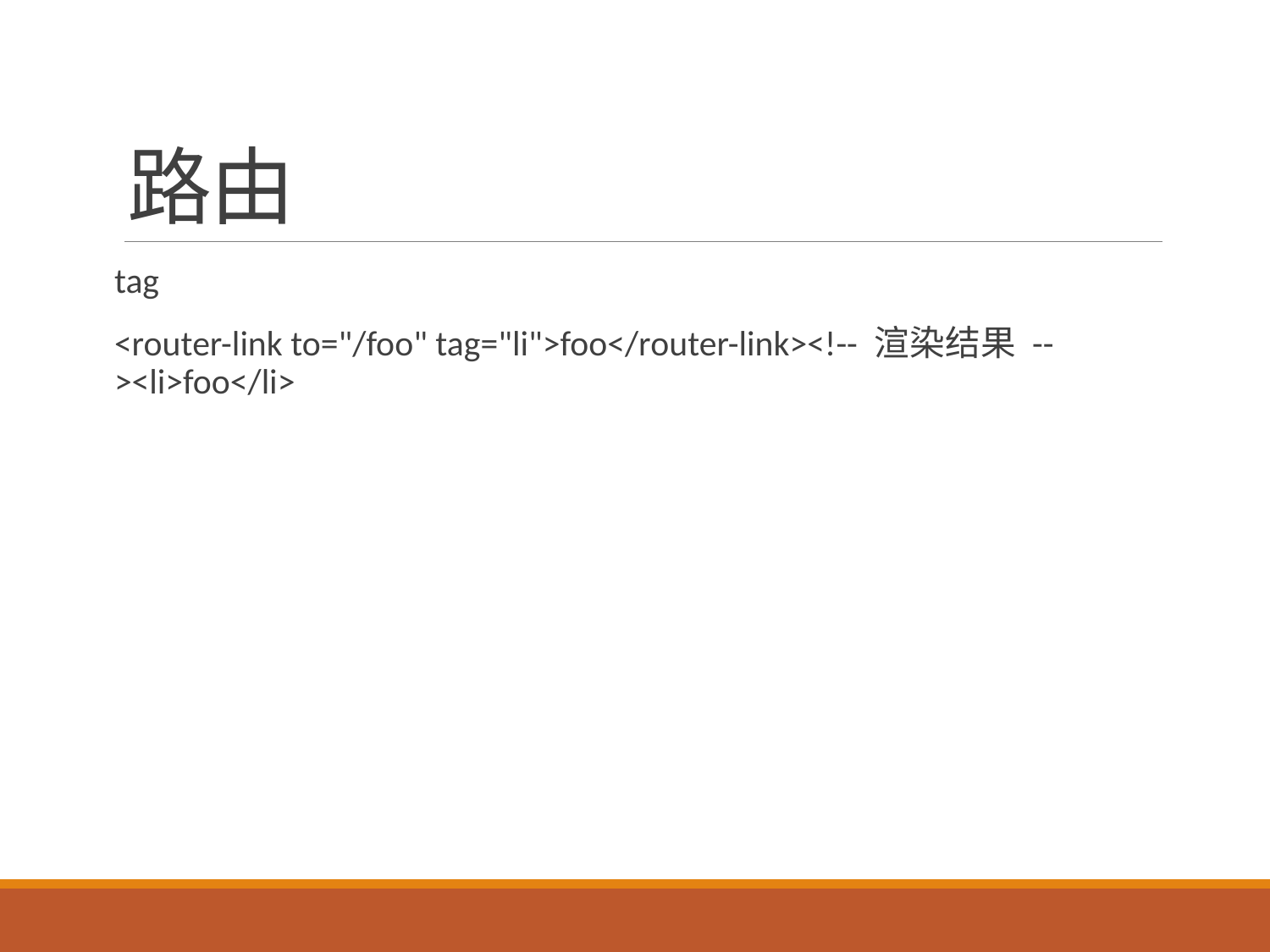

# 路由
tag
<router-link to="/foo" tag="li">foo</router-link><!-- 渲染结果 --><li>foo</li>